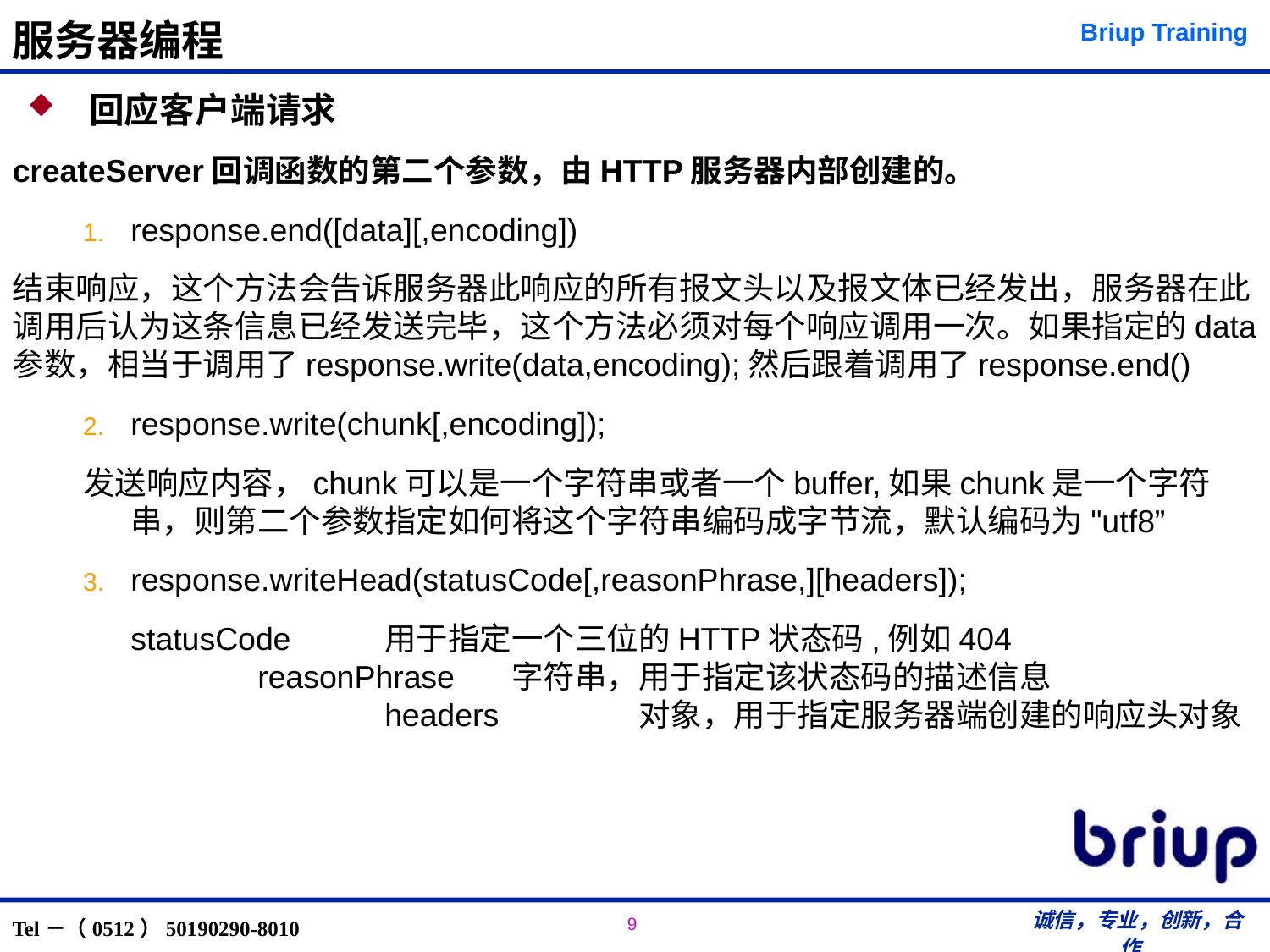

# 服务器编程
 回应客户端请求
createServer回调函数的第二个参数，由HTTP服务器内部创建的。
response.end([data][,encoding])
结束响应，这个方法会告诉服务器此响应的所有报文头以及报文体已经发出，服务器在此调用后认为这条信息已经发送完毕，这个方法必须对每个响应调用一次。如果指定的data参数，相当于调用了response.write(data,encoding);然后跟着调用了response.end()
response.write(chunk[,encoding]);
发送响应内容，chunk可以是一个字符串或者一个buffer,如果chunk是一个字符串，则第二个参数指定如何将这个字符串编码成字节流，默认编码为"utf8”
response.writeHead(statusCode[,reasonPhrase,][headers]);
	statusCode 	用于指定一个三位的HTTP状态码,例如404			reasonPhrase	字符串，用于指定该状态码的描述信息			headers 		对象，用于指定服务器端创建的响应头对象